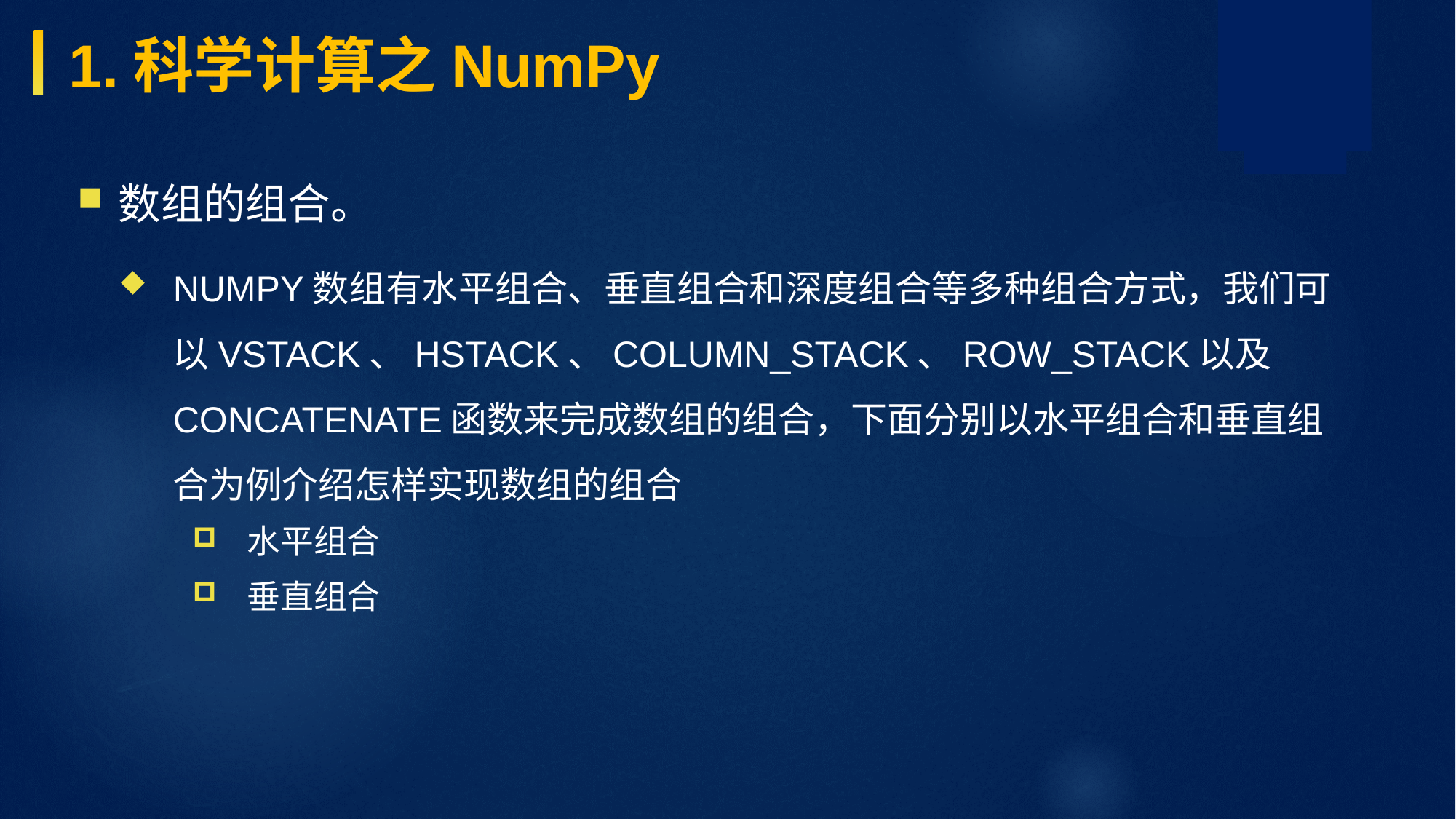

1.科学计算之NumPy
数组的组合。
Numpy数组有水平组合、垂直组合和深度组合等多种组合方式，我们可以vstack、hstack、column_stack、row_stack以及concatenate函数来完成数组的组合，下面分别以水平组合和垂直组合为例介绍怎样实现数组的组合
水平组合
垂直组合